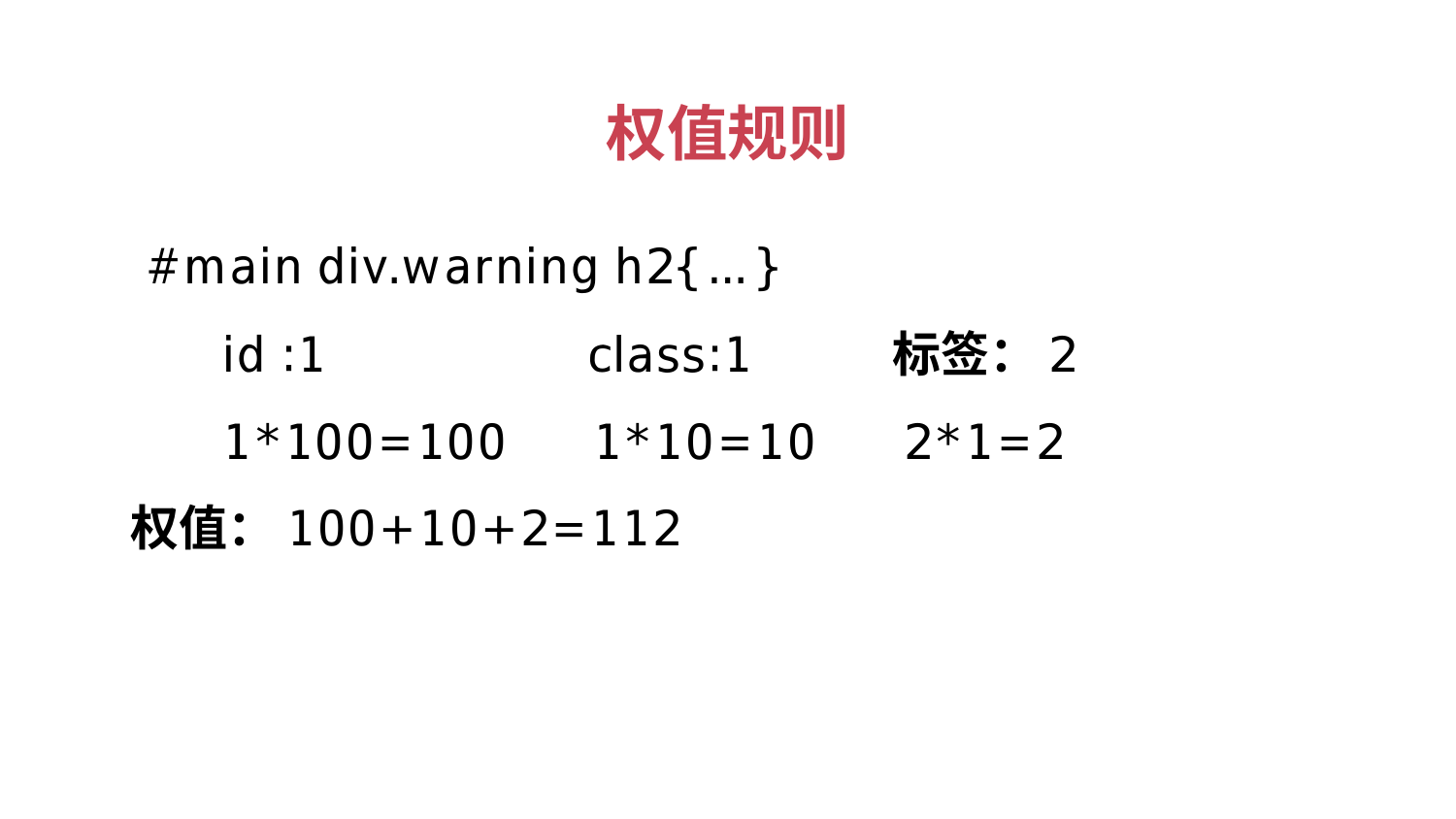

权值规则

#main div.warning h2{…}
id :1

1*100=100
class:1

	1*10=10
标签：2

	2*1=2
权值：100+10+2=112